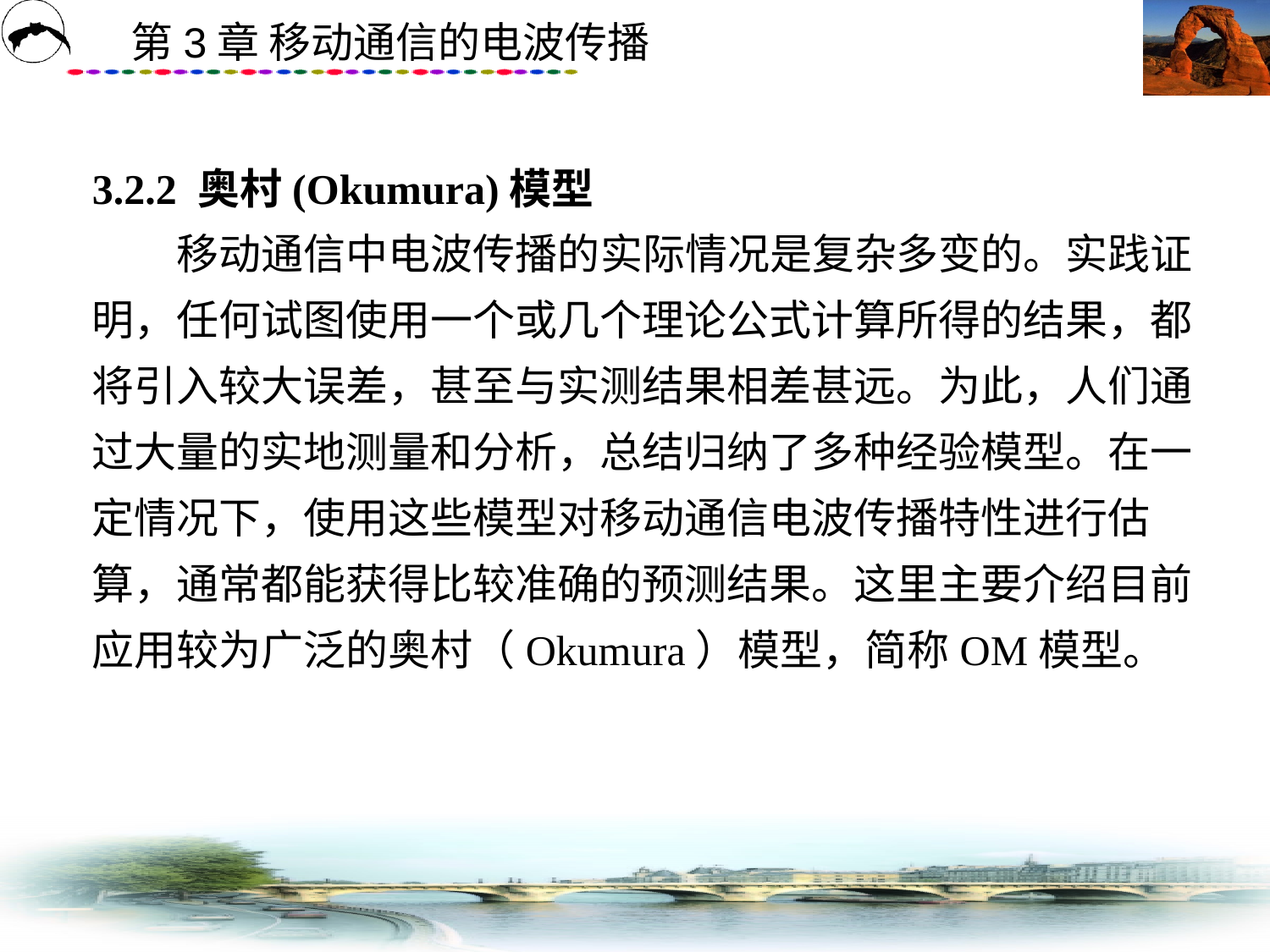

# 3.2.2 奥村(Okumura)模型 　　移动通信中电波传播的实际情况是复杂多变的。实践证明，任何试图使用一个或几个理论公式计算所得的结果，都将引入较大误差，甚至与实测结果相差甚远。为此，人们通过大量的实地测量和分析，总结归纳了多种经验模型。在一定情况下，使用这些模型对移动通信电波传播特性进行估算，通常都能获得比较准确的预测结果。这里主要介绍目前应用较为广泛的奥村（Okumura）模型，简称OM模型。